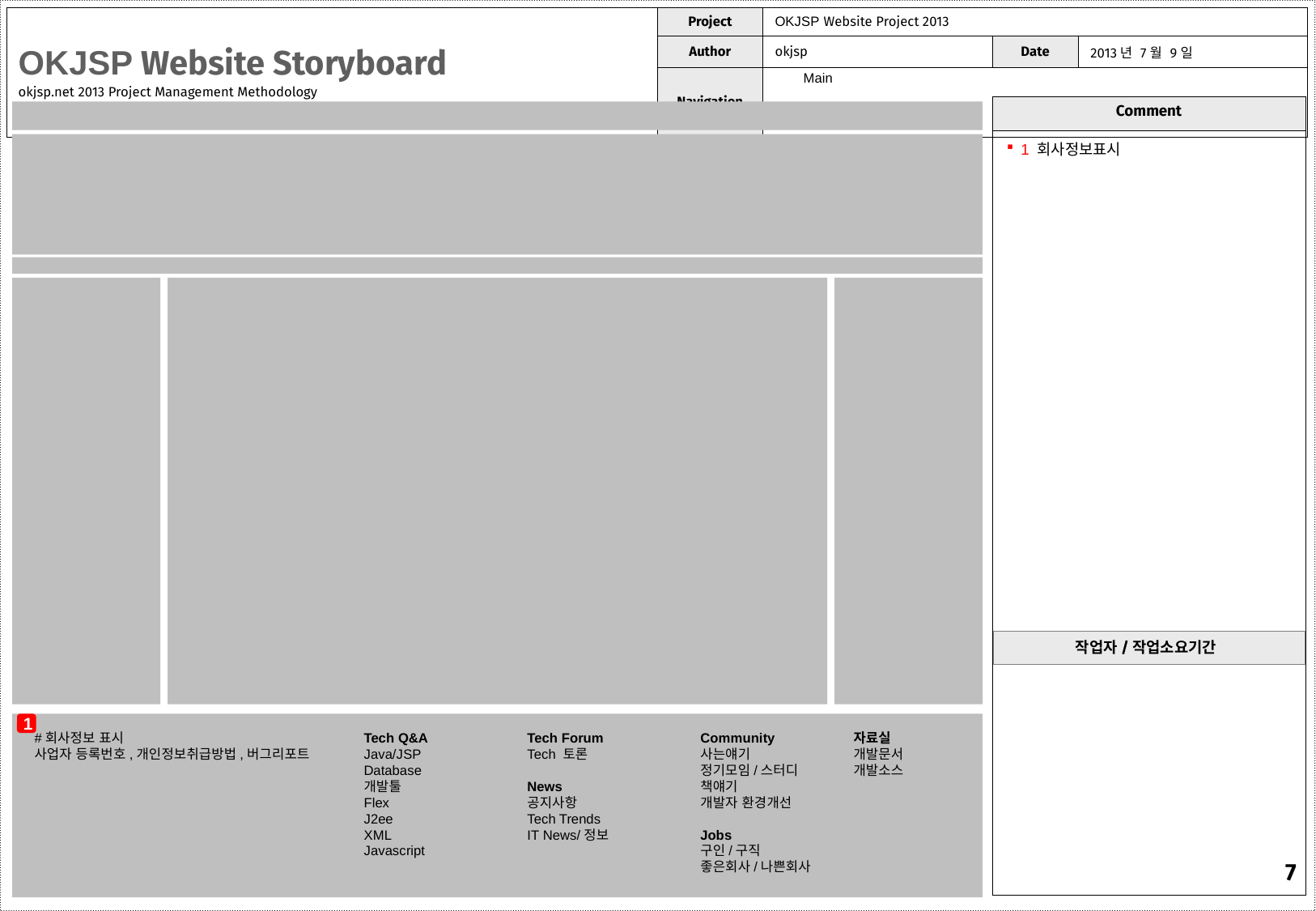

Main

1 회사정보표시
1
#회사정보 표시
사업자 등록번호,개인정보취급방법,버그리포트
Tech Q&A
Java/JSP
Database
개발툴
Flex
J2ee
XML
Javascript
Tech Forum
Tech 토론

News
공지사항
Tech Trends
IT News/정보
Community
사는얘기
정기모임/스터디
책얘기
개발자 환경개선

Jobs
구인/구직
좋은회사/나쁜회사
자료실
개발문서
개발소스
7